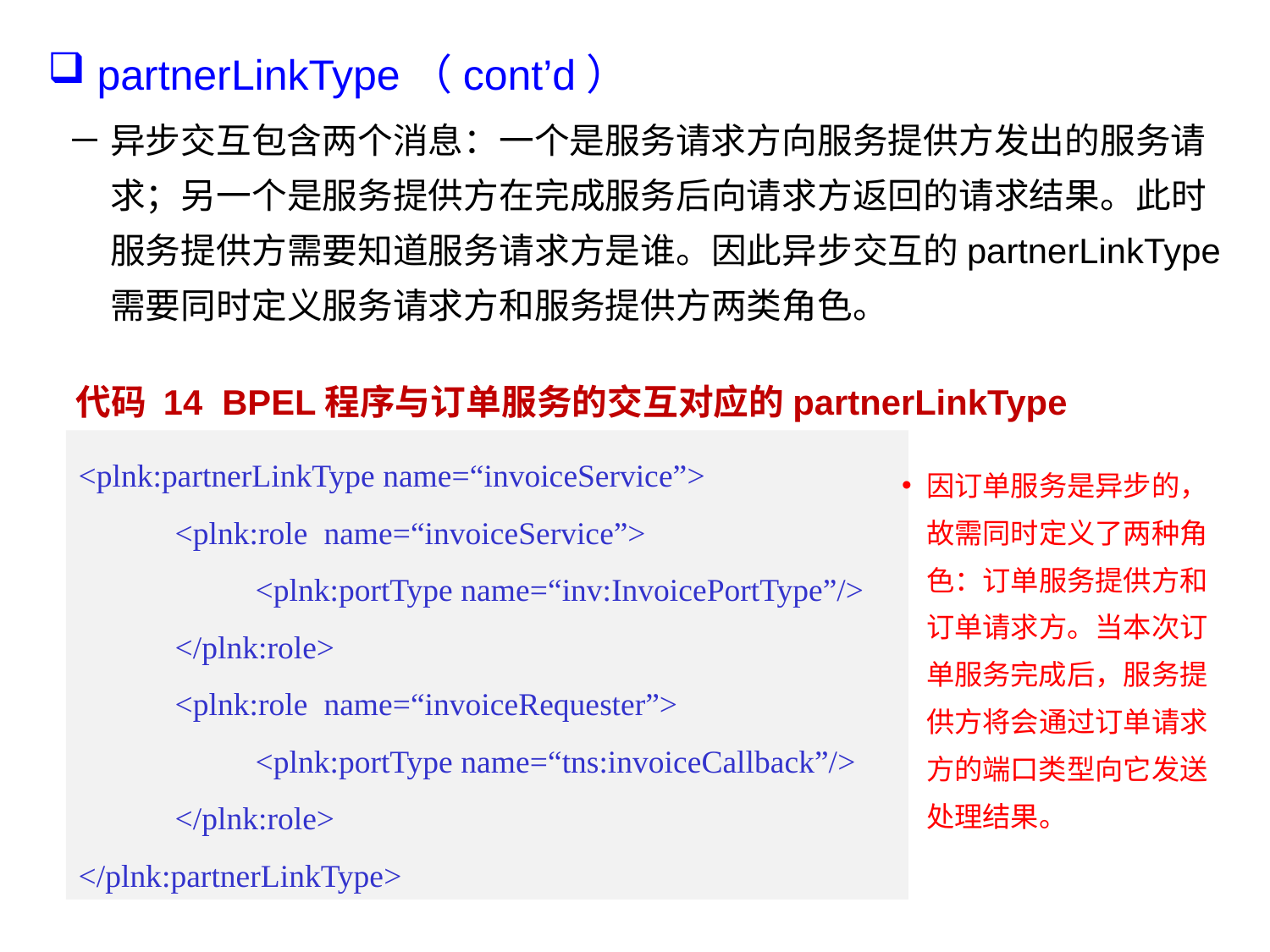

partnerLinkType（cont’d）
异步交互包含两个消息：一个是服务请求方向服务提供方发出的服务请求；另一个是服务提供方在完成服务后向请求方返回的请求结果。此时服务提供方需要知道服务请求方是谁。因此异步交互的partnerLinkType需要同时定义服务请求方和服务提供方两类角色。
代码 14  BPEL程序与订单服务的交互对应的partnerLinkType
<plnk:partnerLinkType name=“invoiceService”>
            <plnk:role  name=“invoiceService”>
                      <plnk:portType name=“inv:InvoicePortType”/>
            </plnk:role>
            <plnk:role  name=“invoiceRequester”>
                      <plnk:portType name=“tns:invoiceCallback”/>
            </plnk:role>
</plnk:partnerLinkType>
因订单服务是异步的，故需同时定义了两种角色：订单服务提供方和订单请求方。当本次订单服务完成后，服务提供方将会通过订单请求方的端口类型向它发送处理结果。